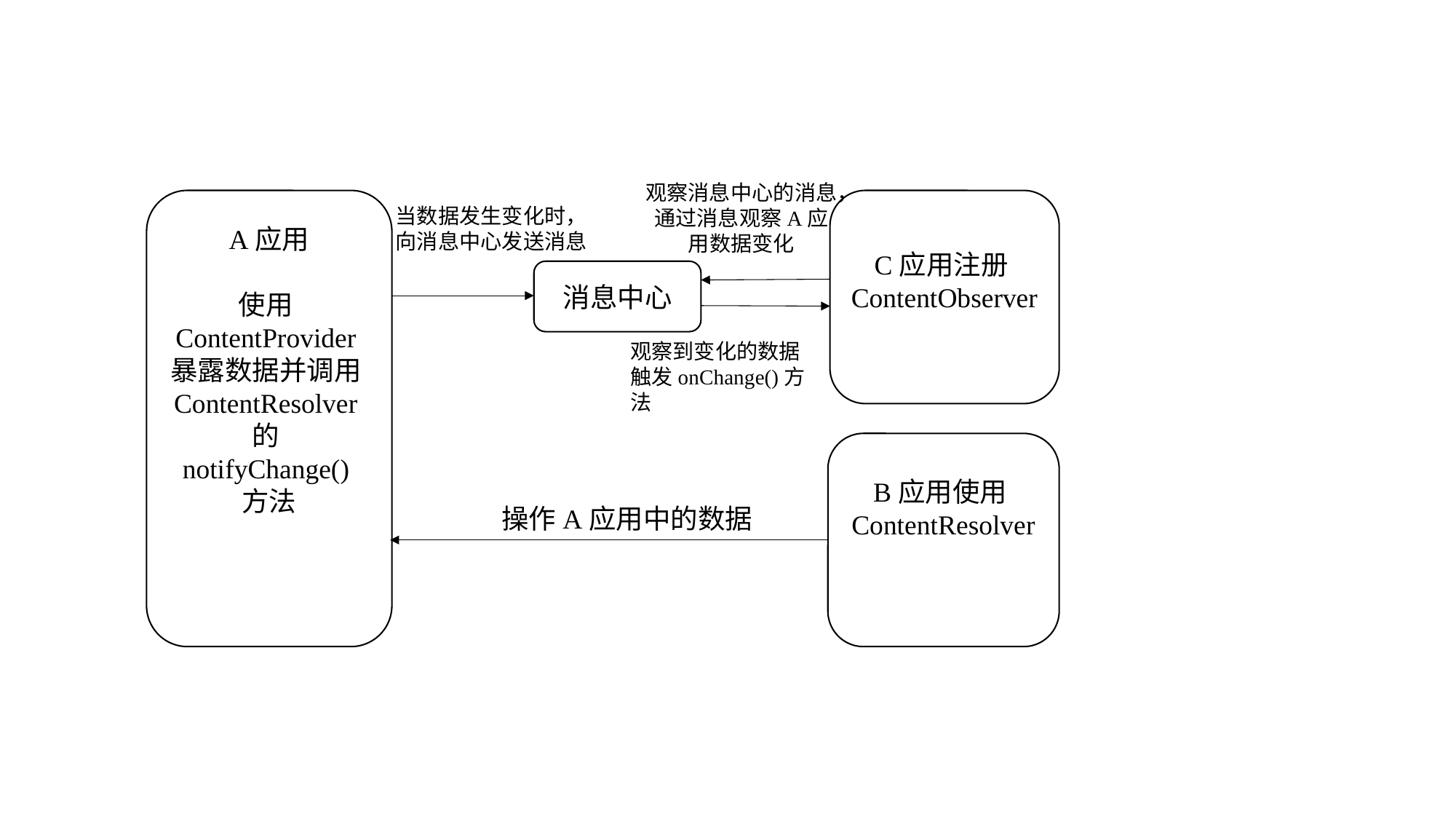

观察消息中心的消息，
通过消息观察A应用数据变化
A应用

使用ContentProvider暴露数据并调用ContentResolver的notifyChange()方法

C应用注册ContentObserver

当数据发生变化时，向消息中心发送消息
消息中心
观察到变化的数据触发onChange()方法
B应用使用ContentResolver

操作A应用中的数据